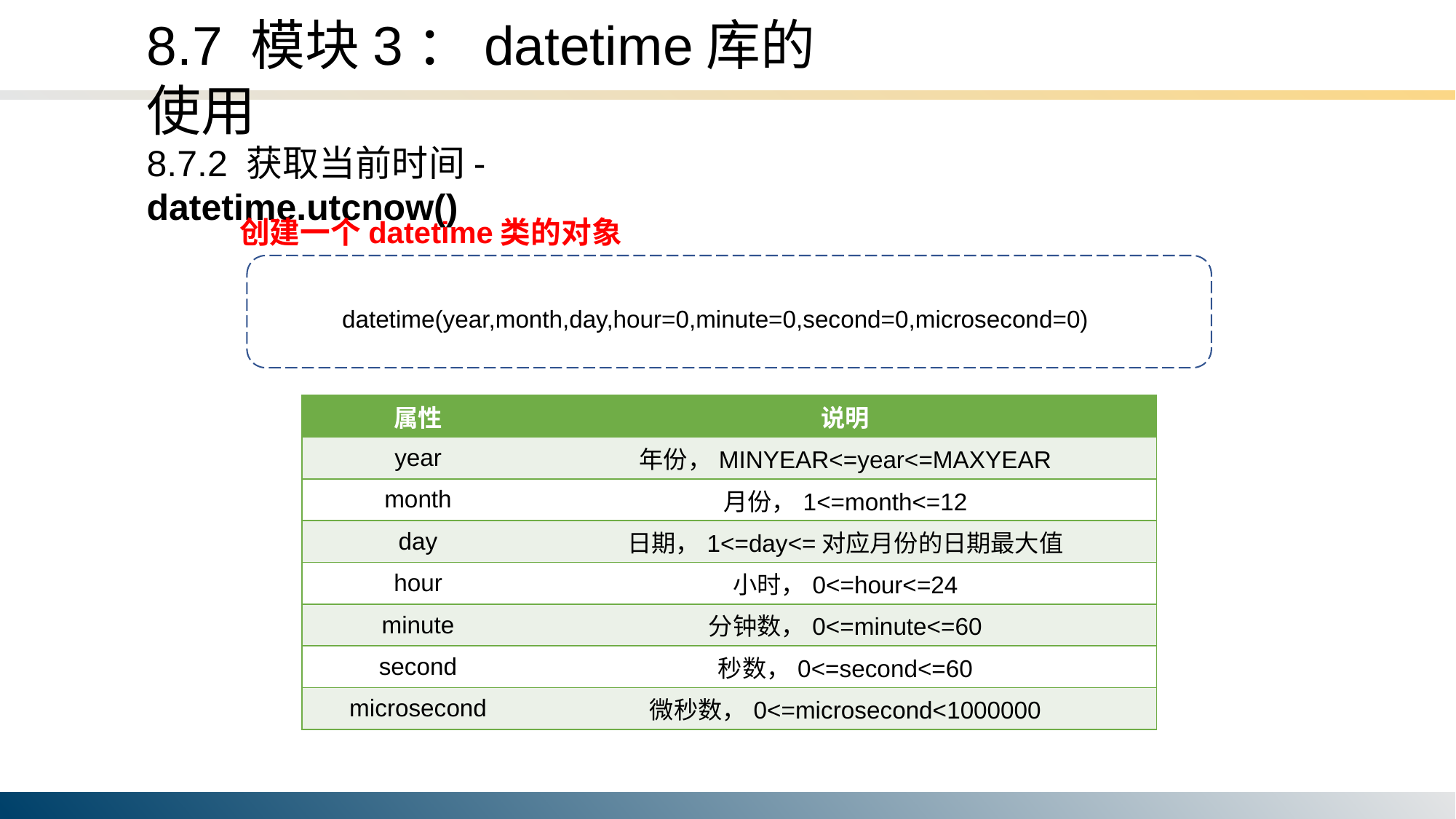

8.7 模块3：datetime库的使用
8.7.2 获取当前时间-datetime.utcnow()
创建一个datetime类的对象

datetime(year,month,day,hour=0,minute=0,second=0,microsecond=0)
| 属性 | 说明 |
| --- | --- |
| year | 年份，MINYEAR<=year<=MAXYEAR |
| month | 月份，1<=month<=12 |
| day | 日期，1<=day<=对应月份的日期最大值 |
| hour | 小时，0<=hour<=24 |
| minute | 分钟数，0<=minute<=60 |
| second | 秒数，0<=second<=60 |
| microsecond | 微秒数，0<=microsecond<1000000 |